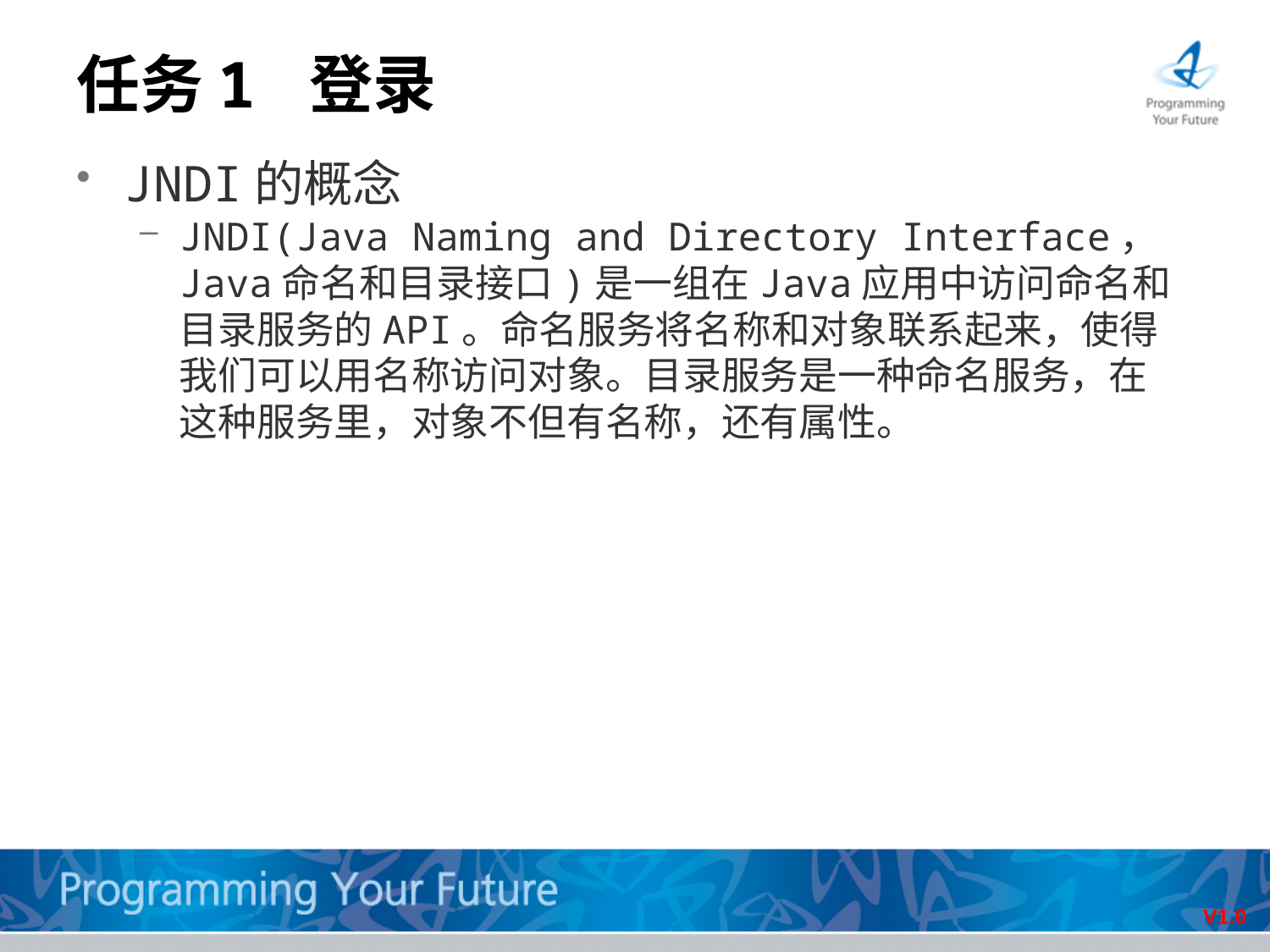

# 任务1 登录
JNDI的概念
JNDI(Java Naming and Directory Interface，Java命名和目录接口)是一组在Java应用中访问命名和目录服务的API。命名服务将名称和对象联系起来，使得我们可以用名称访问对象。目录服务是一种命名服务，在这种服务里，对象不但有名称，还有属性。